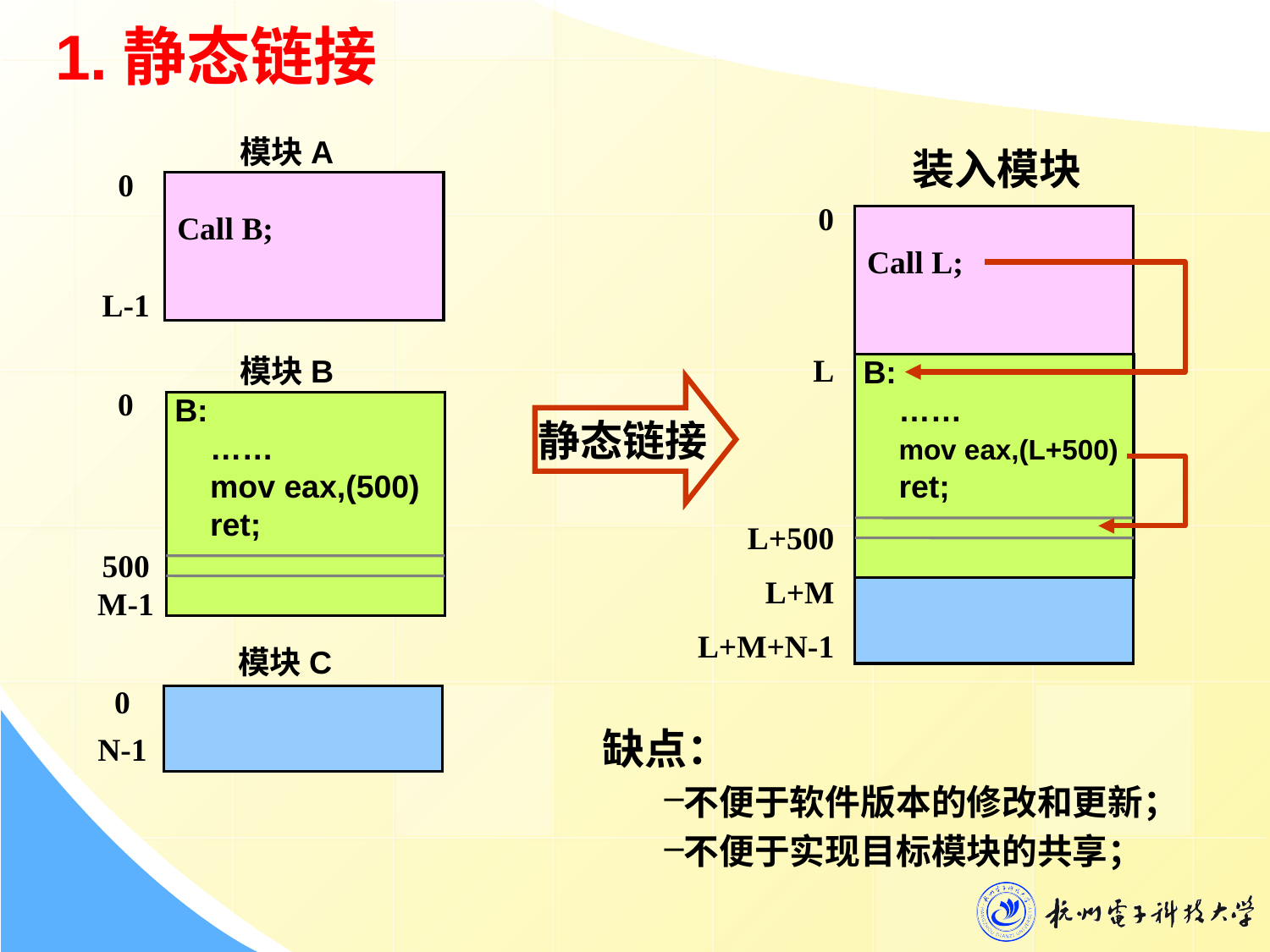

# 1.静态链接
模块A
装入模块
0

L-1
Call B;

0

Call L;

L

L+500
B:
    ……
    mov eax,(L+500)
    ret;

L+M
L+M+N-1

模块B
静态链接
0

500
M-1
B:
    ……
    mov eax,(500)
    ret;

模块C
0
N-1

缺点：
不便于软件版本的修改和更新；
不便于实现目标模块的共享；